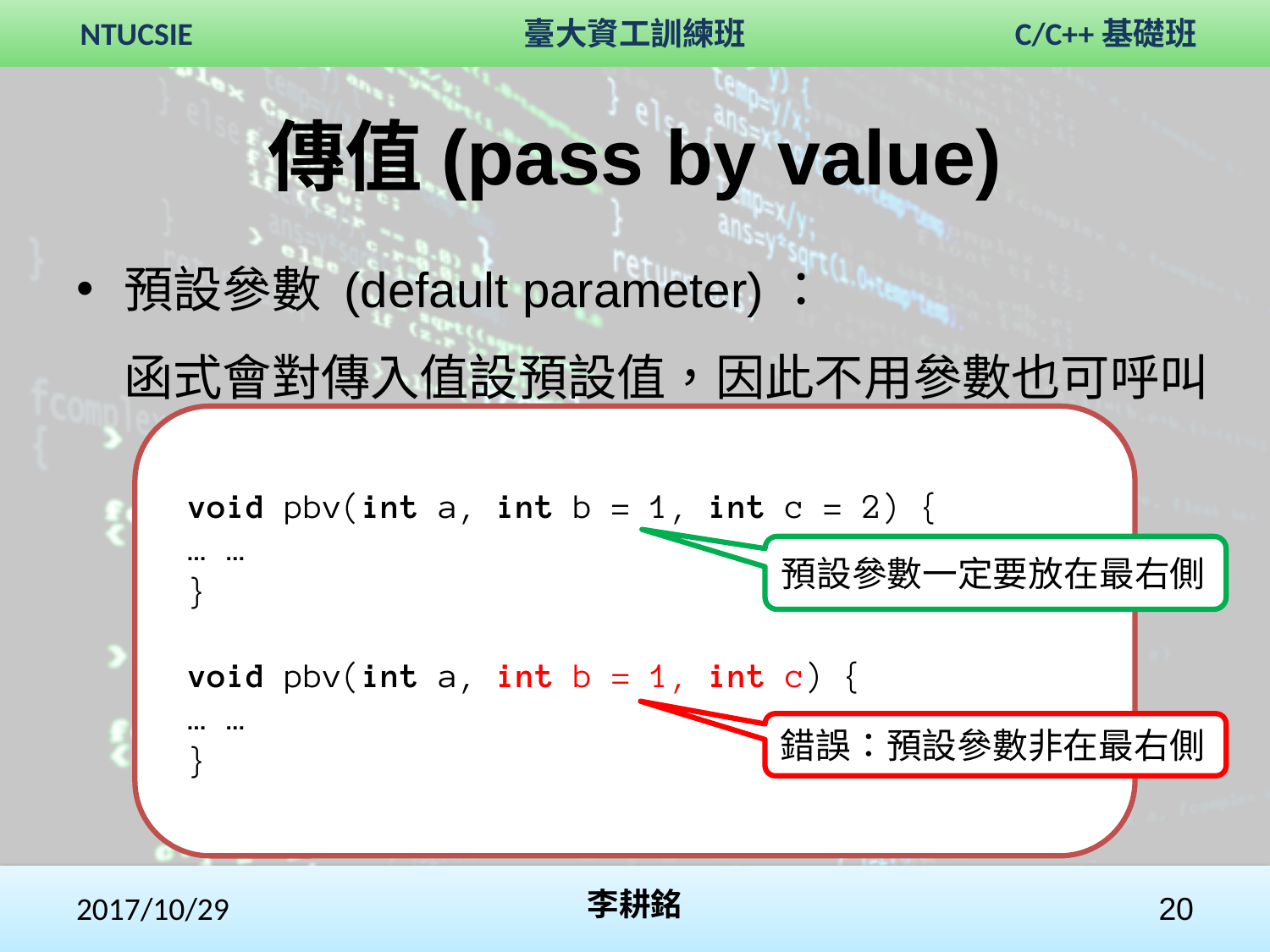

# 傳值(pass by value)
預設參數 (default parameter)：
函式會對傳入值設預設值，因此不用參數也可呼叫
 void pbv(int a, int b = 1, int c = 2) {
 … …
 }

 void pbv(int a, int b = 1, int c) {
 … …
 }
預設參數一定要放在最右側
錯誤：預設參數非在最右側
2017/10/29
李耕銘
20